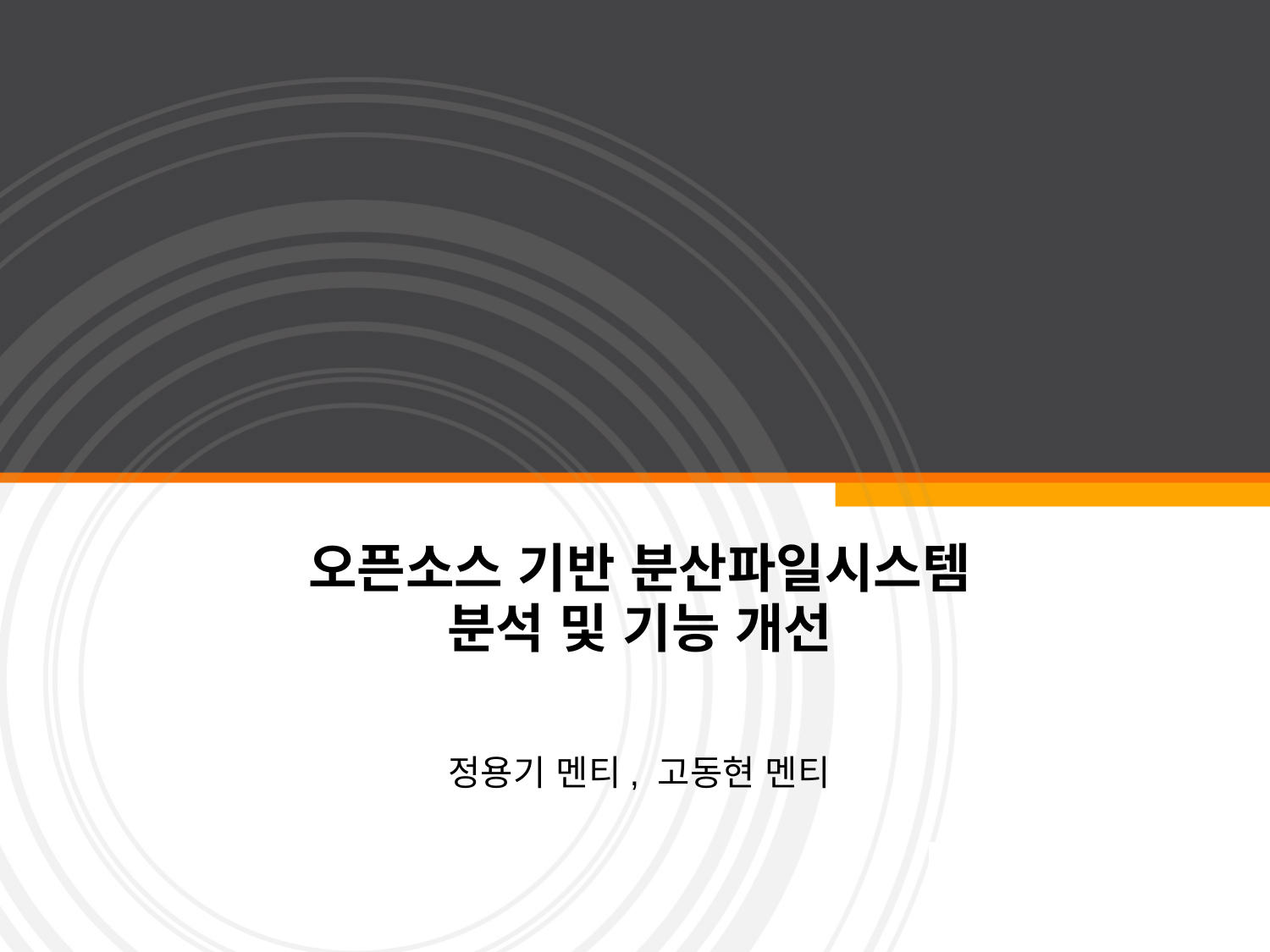

# 오픈소스 기반 분산파일시스템 분석 및 기능 개선
정용기 멘티, 고동현 멘티